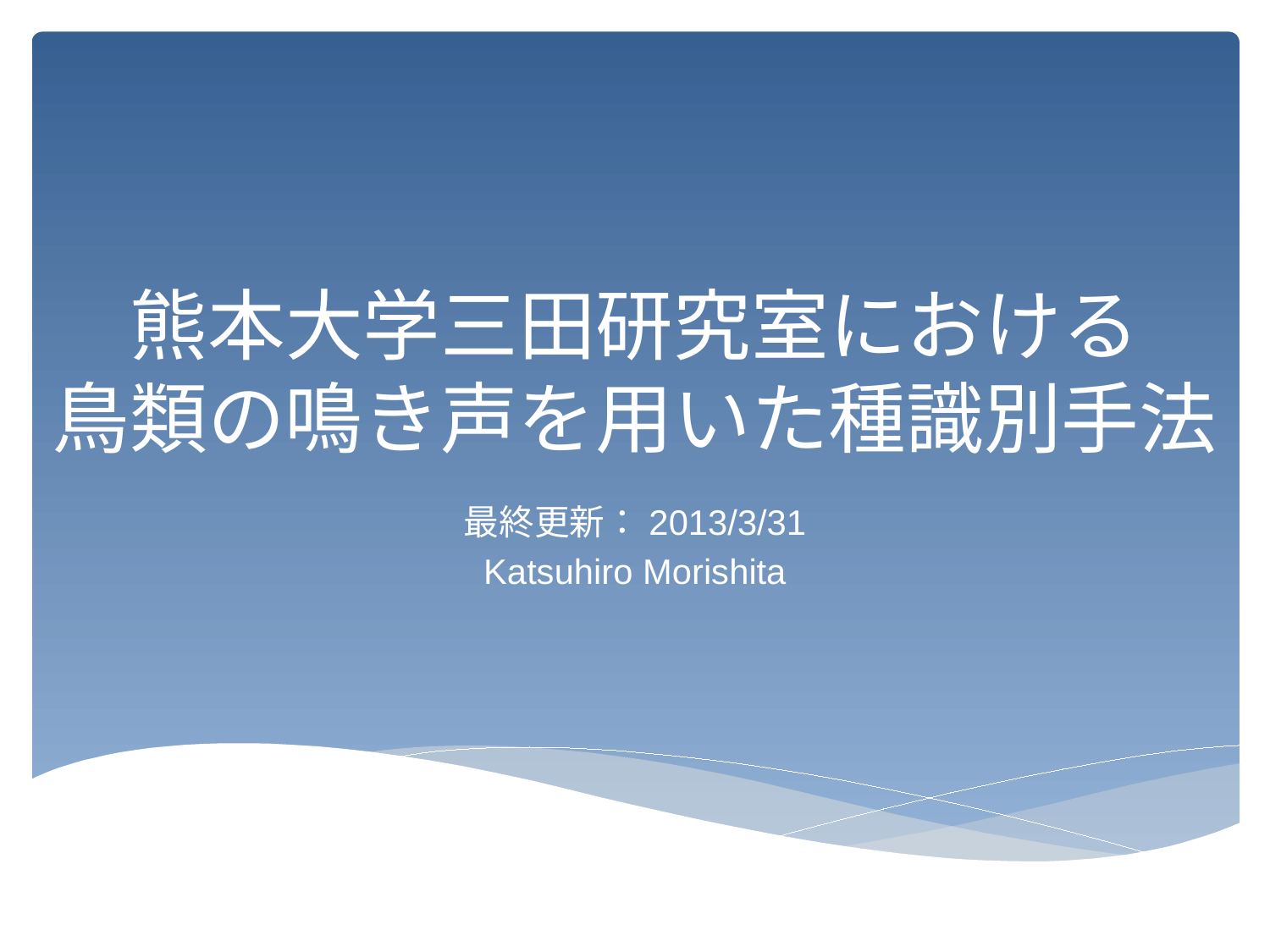

# 熊本大学三田研究室における 鳥類の鳴き声を用いた種識別手法
最終更新：2013/3/31
Katsuhiro Morishita